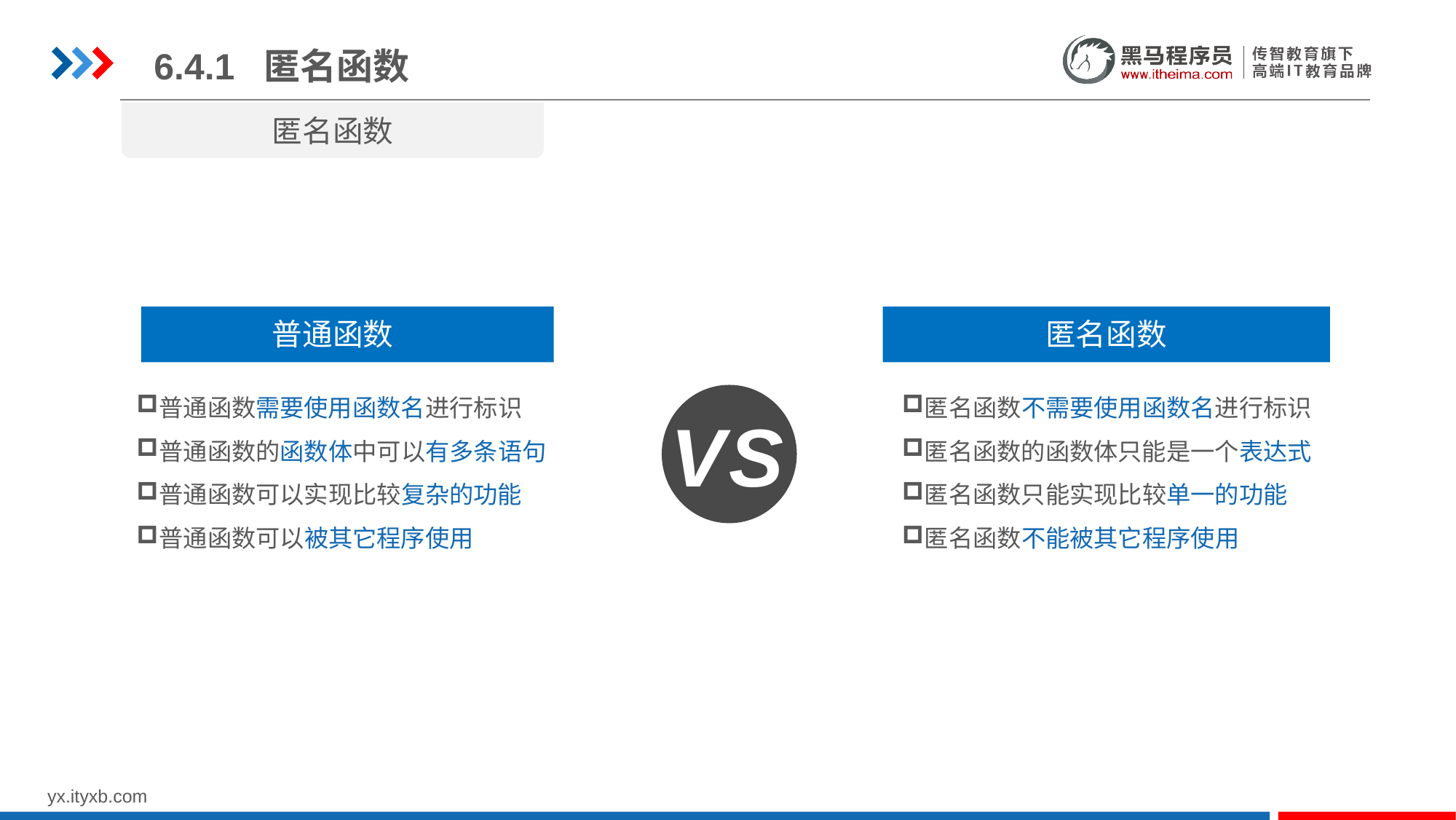

6.4.1  匿名函数

匿名函数

普通函数
匿名函数
匿名函数不需要使用函数名进行标识
匿名函数的函数体只能是一个表达式
匿名函数只能实现比较单一的功能
匿名函数不能被其它程序使用
普通函数需要使用函数名进行标识
普通函数的函数体中可以有多条语句
普通函数可以实现比较复杂的功能
普通函数可以被其它程序使用

VS